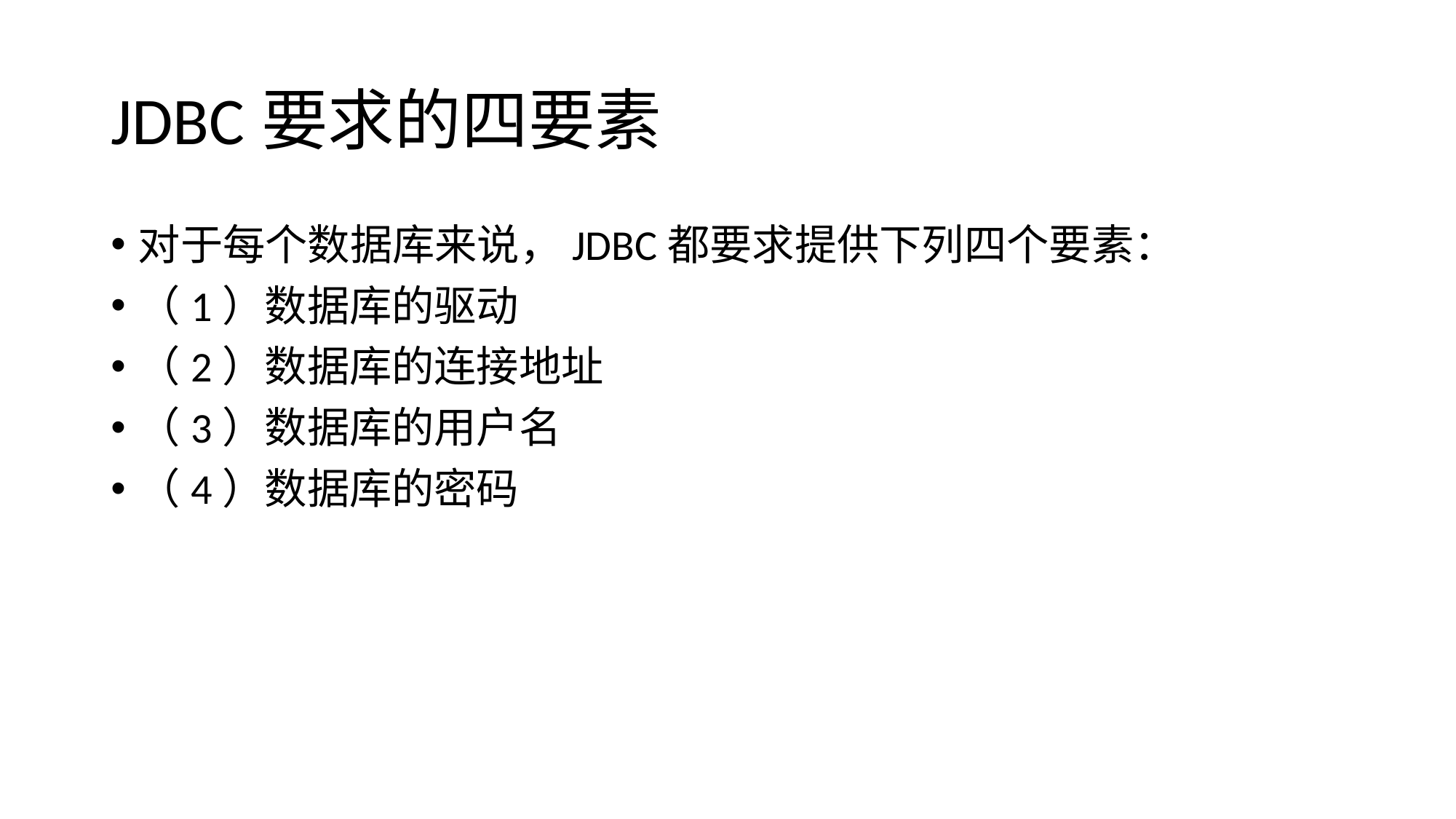

# JDBC要求的四要素
对于每个数据库来说，JDBC都要求提供下列四个要素：
（1）数据库的驱动
（2）数据库的连接地址
（3）数据库的用户名
（4）数据库的密码